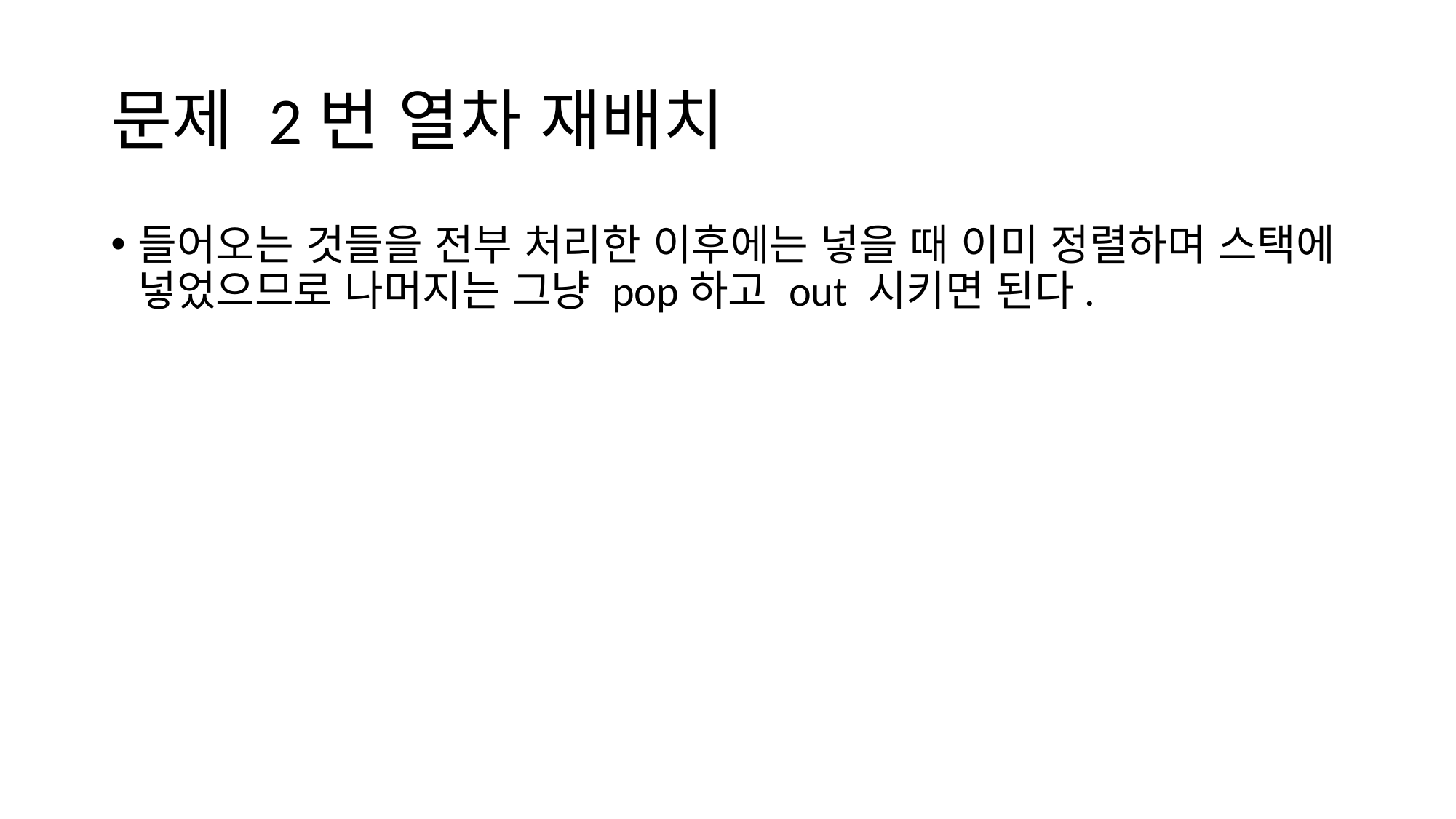

# 문제 2번 열차 재배치
들어오는 것들을 전부 처리한 이후에는 넣을 때 이미 정렬하며 스택에 넣었으므로 나머지는 그냥 pop하고 out 시키면 된다.